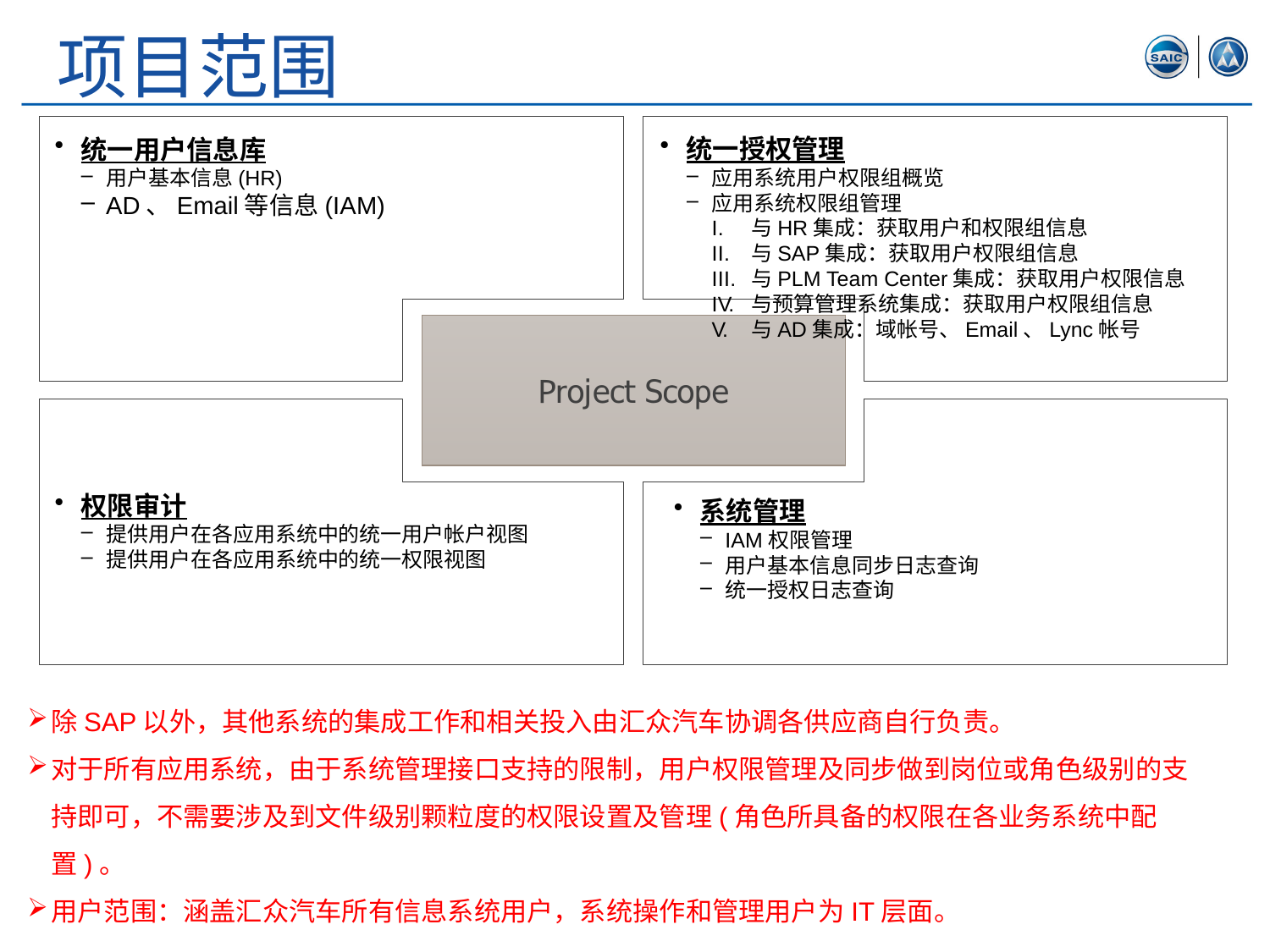

项目范围

统一用户信息库
用户基本信息(HR)
AD、Email等信息(IAM)
统一授权管理
应用系统用户权限组概览
应用系统权限组管理
与HR集成：获取用户和权限组信息
与SAP集成：获取用户权限组信息
与PLM Team Center集成：获取用户权限信息
与预算管理系统集成：获取用户权限组信息
与AD集成：域帐号、Email、Lync帐号

Project Scope

权限审计
提供用户在各应用系统中的统一用户帐户视图
提供用户在各应用系统中的统一权限视图
系统管理
IAM权限管理
用户基本信息同步日志查询
统一授权日志查询
除SAP以外，其他系统的集成工作和相关投入由汇众汽车协调各供应商自行负责。
对于所有应用系统，由于系统管理接口支持的限制，用户权限管理及同步做到岗位或角色级别的支持即可，不需要涉及到文件级别颗粒度的权限设置及管理(角色所具备的权限在各业务系统中配置)。
用户范围：涵盖汇众汽车所有信息系统用户，系统操作和管理用户为IT层面。